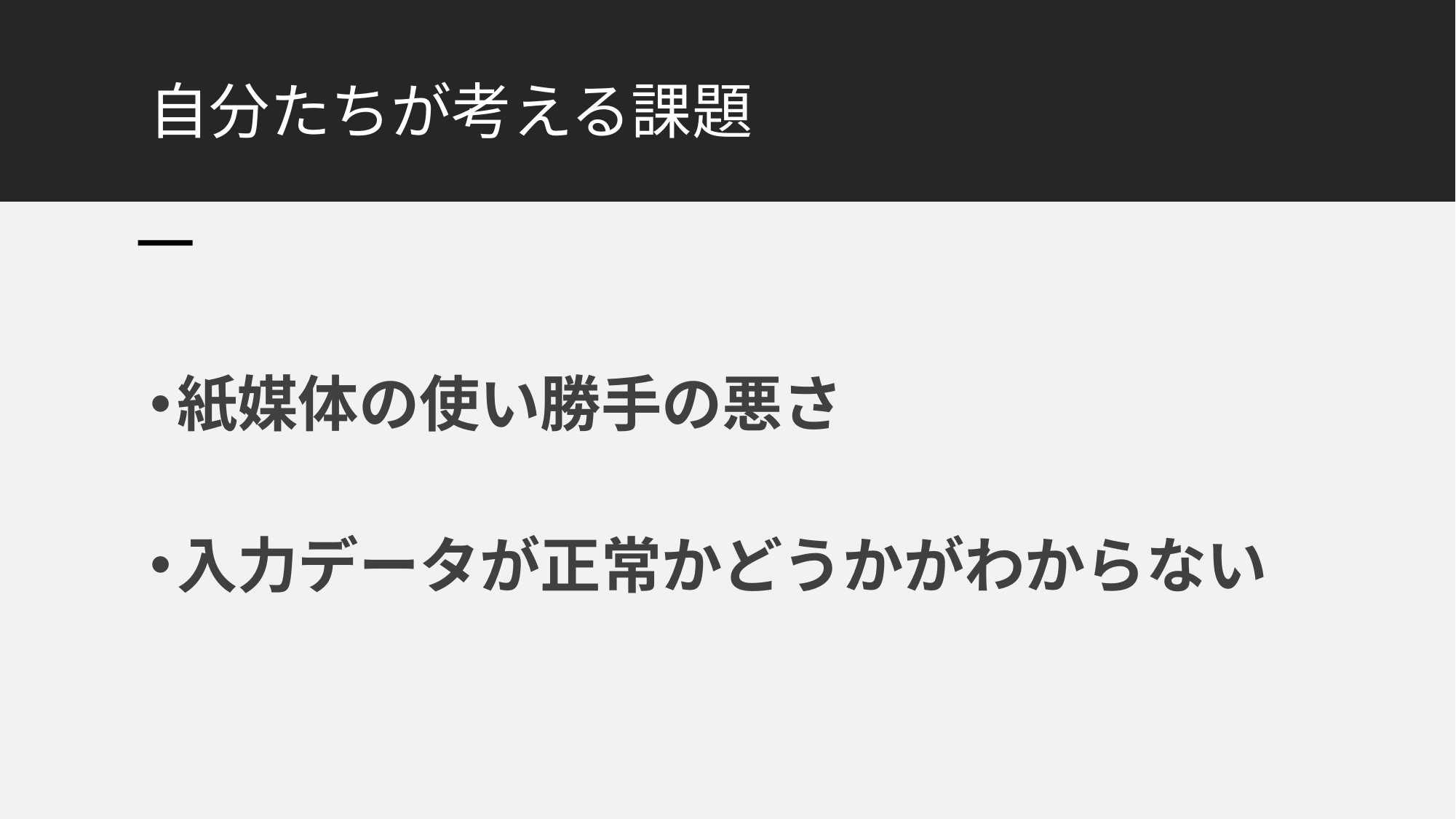

# 自分たちが考える課題

紙媒体の使い勝手の悪さ

入力データが正常かどうかがわからない